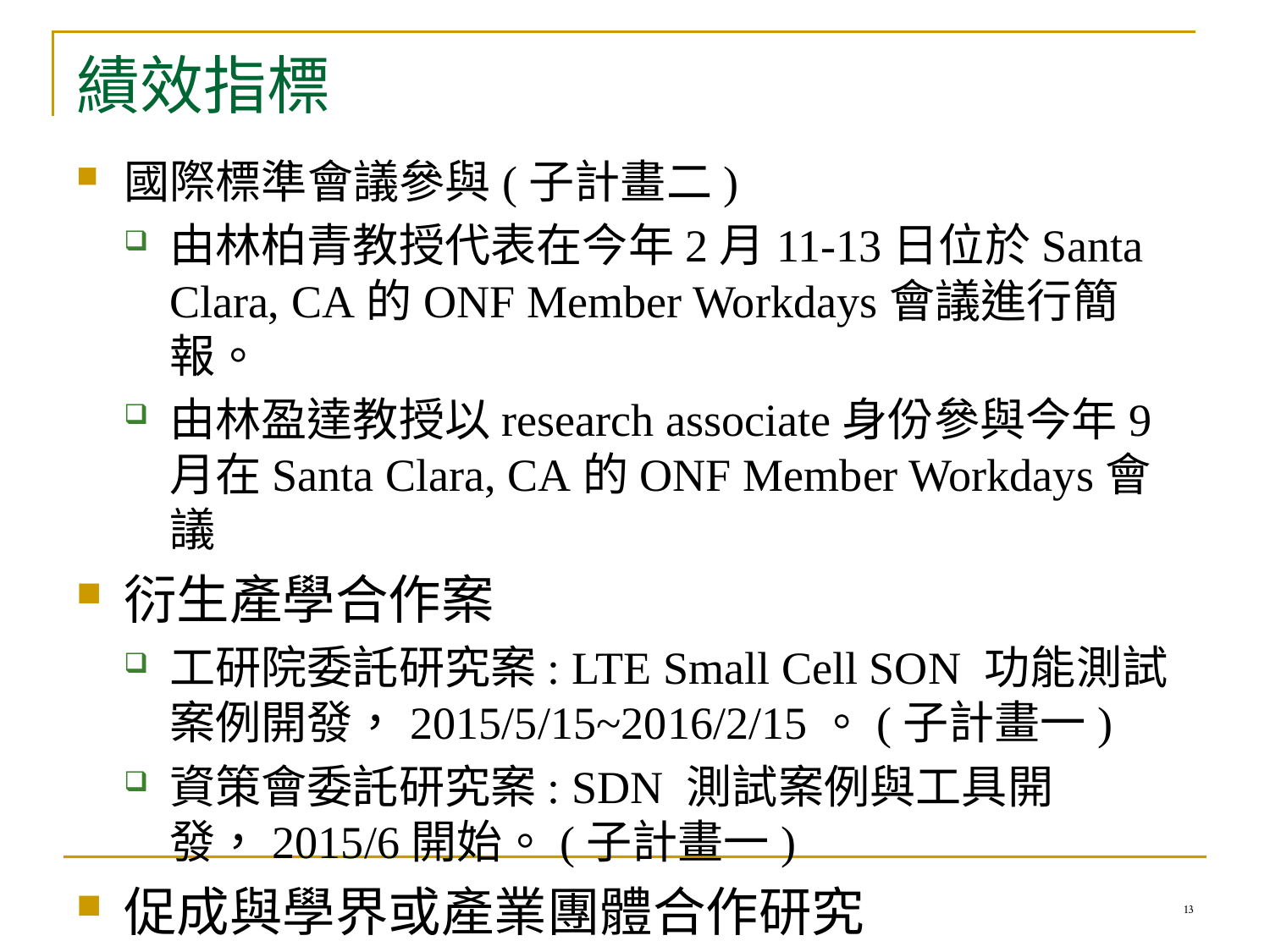

# 績效指標
國際標準會議參與(子計畫二)
由林柏青教授代表在今年2月11-13日位於Santa Clara, CA的ONF Member Workdays會議進行簡報。
由林盈達教授以research associate身份參與今年9月在Santa Clara, CA的ONF Member Workdays會議
衍生產學合作案
工研院委託研究案: LTE Small Cell SON 功能測試案例開發，2015/5/15~2016/2/15。(子計畫一)
資策會委託研究案: SDN 測試案例與工具開發，2015/6開始。(子計畫一)
促成與學界或產業團體合作研究
申請成為SDN 聯盟為觀察員 (總計畫)
13